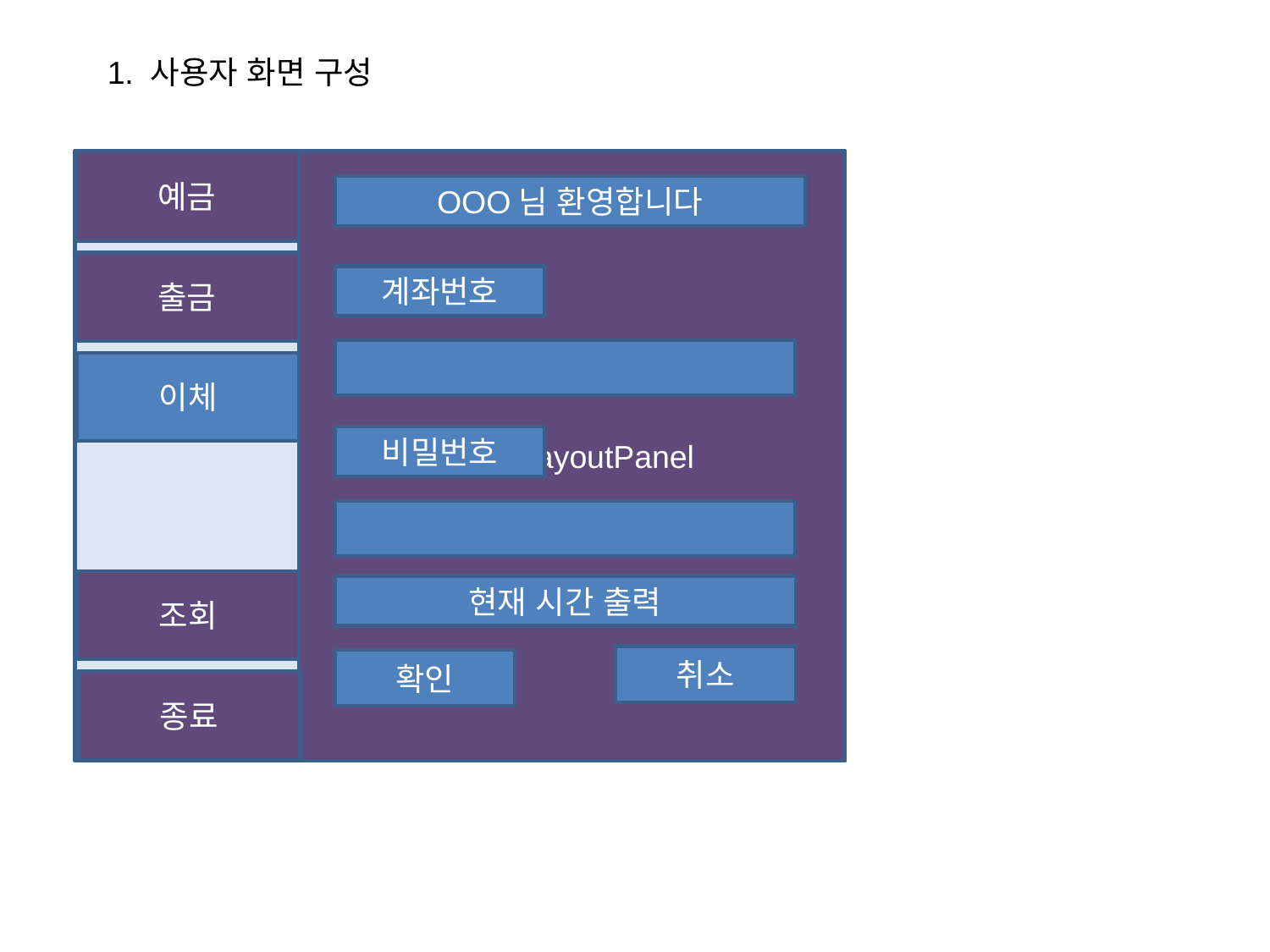

1. 사용자 화면 구성

예금
CardLayoutPanel
출금
OOO님 환영합니다
계좌번호

이체
비밀번호

조회
현재 시간 출력
취소
확인
종료